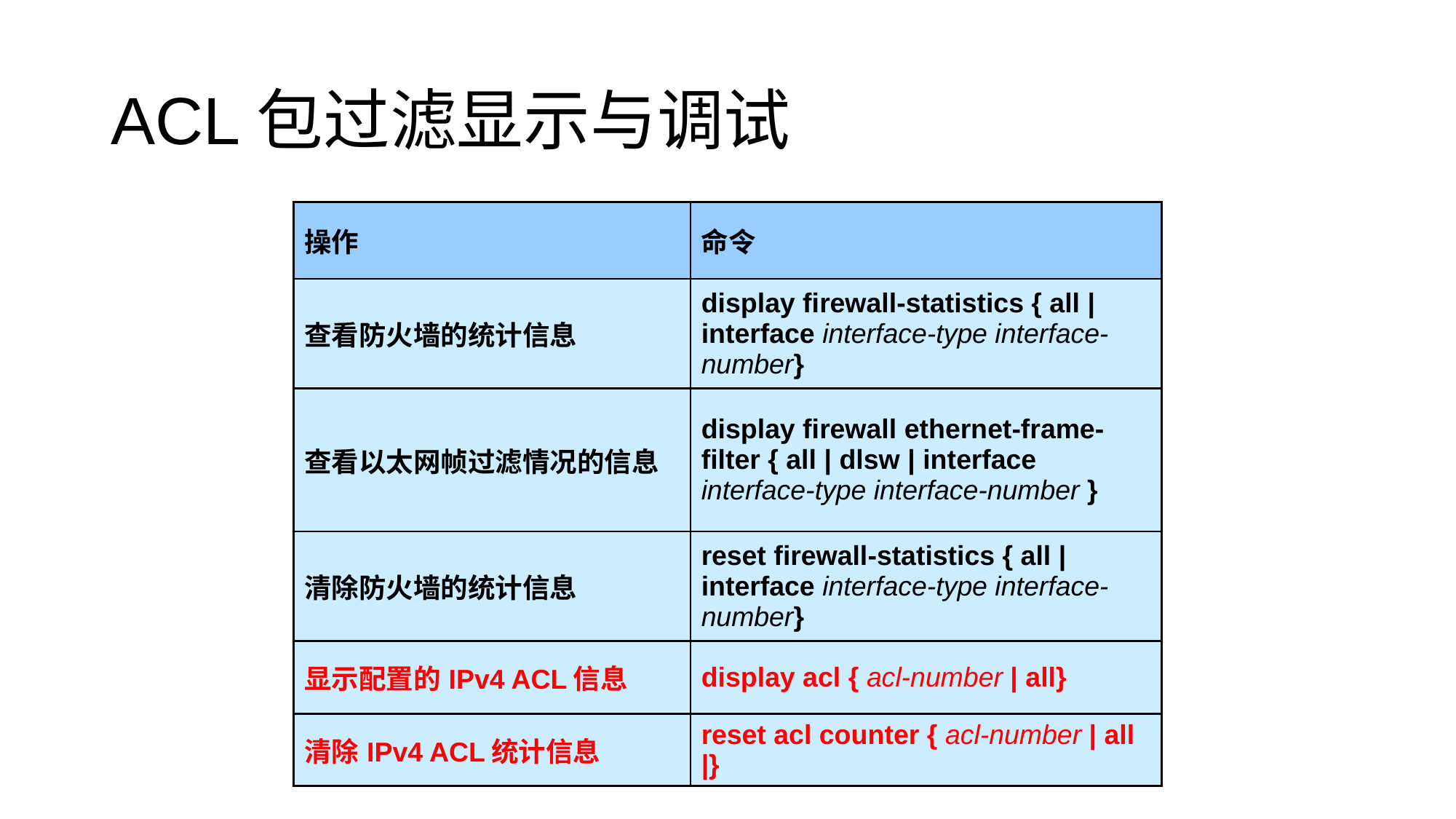

# ACL包过滤显示与调试
| 操作 | 命令 |
| --- | --- |
| 查看防火墙的统计信息 | display firewall-statistics { all | interface interface-type interface-number} |
| 查看以太网帧过滤情况的信息 | display firewall ethernet-frame-filter { all | dlsw | interface interface-type interface-number } |
| 清除防火墙的统计信息 | reset firewall-statistics { all | interface interface-type interface-number} |
| 显示配置的IPv4 ACL信息 | display acl { acl-number | all} |
| 清除IPv4 ACL统计信息 | reset acl counter { acl-number | all |} |